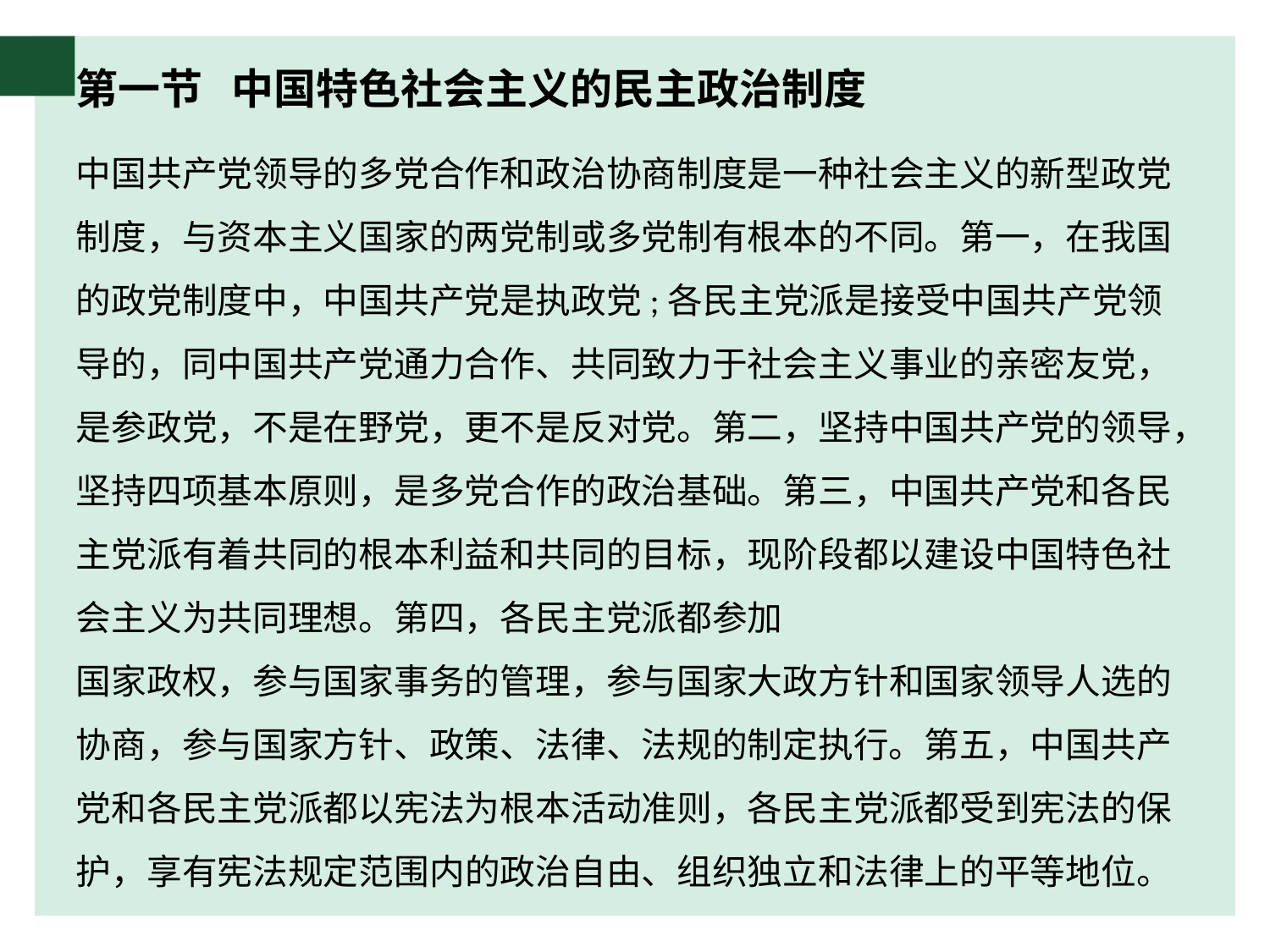

# 第一节   中国特色社会主义的民主政治制度
中国共产党领导的多党合作和政治协商制度是一种社会主义的新型政党制度，与资本主义国家的两党制或多党制有根本的不同。第一，在我国的政党制度中，中国共产党是执政党;各民主党派是接受中国共产党领导的，同中国共产党通力合作、共同致力于社会主义事业的亲密友党，是参政党，不是在野党，更不是反对党。第二，坚持中国共产党的领导，坚持四项基本原则，是多党合作的政治基础。第三，中国共产党和各民主党派有着共同的根本利益和共同的目标，现阶段都以建设中国特色社会主义为共同理想。第四，各民主党派都参加
国家政权，参与国家事务的管理，参与国家大政方针和国家领导人选的协商，参与国家方针、政策、法律、法规的制定执行。第五，中国共产党和各民主党派都以宪法为根本活动准则，各民主党派都受到宪法的保护，享有宪法规定范围内的政治自由、组织独立和法律上的平等地位。